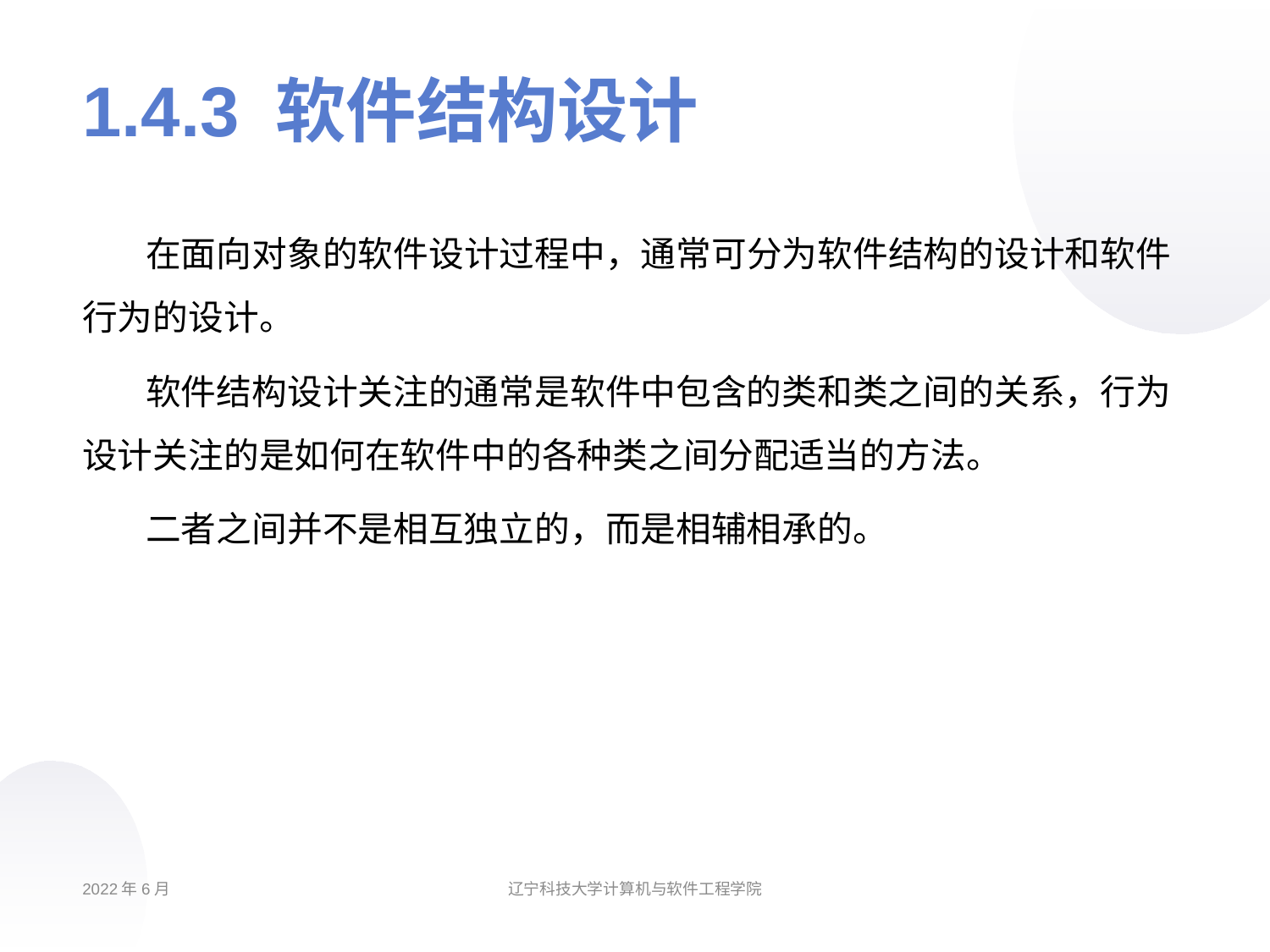

# 1.4.3 软件结构设计
在面向对象的软件设计过程中，通常可分为软件结构的设计和软件行为的设计。
软件结构设计关注的通常是软件中包含的类和类之间的关系，行为设计关注的是如何在软件中的各种类之间分配适当的方法。
二者之间并不是相互独立的，而是相辅相承的。

2022年6月
辽宁科技大学计算机与软件工程学院
185